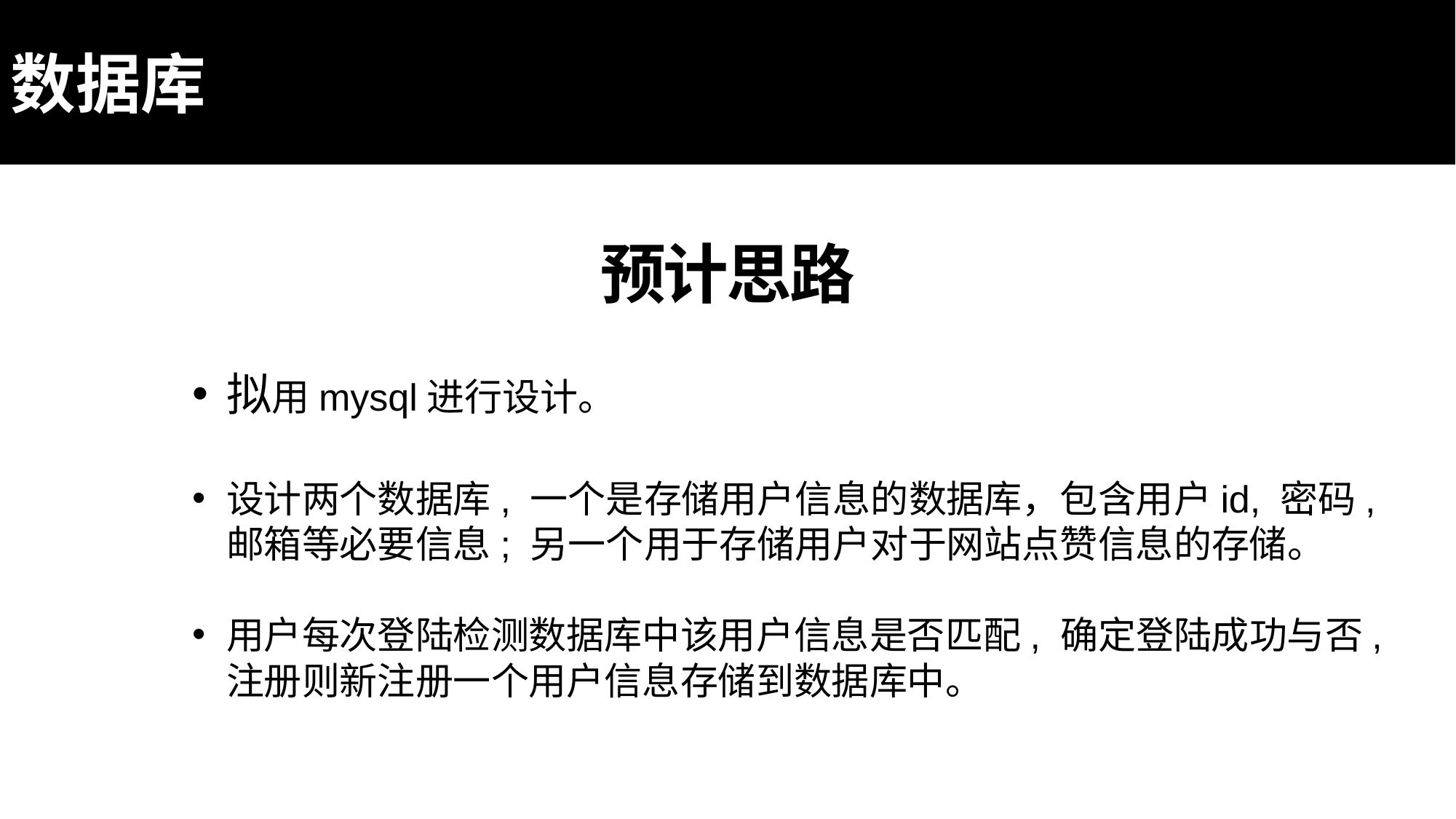

数据库
预计思路
拟用mysql进行设计。

设计两个数据库, 一个是存储用户信息的数据库，包含用户id, 密码, 邮箱等必要信息; 另一个用于存储用户对于网站点赞信息的存储。

用户每次登陆检测数据库中该用户信息是否匹配, 确定登陆成功与否, 注册则新注册一个用户信息存储到数据库中。